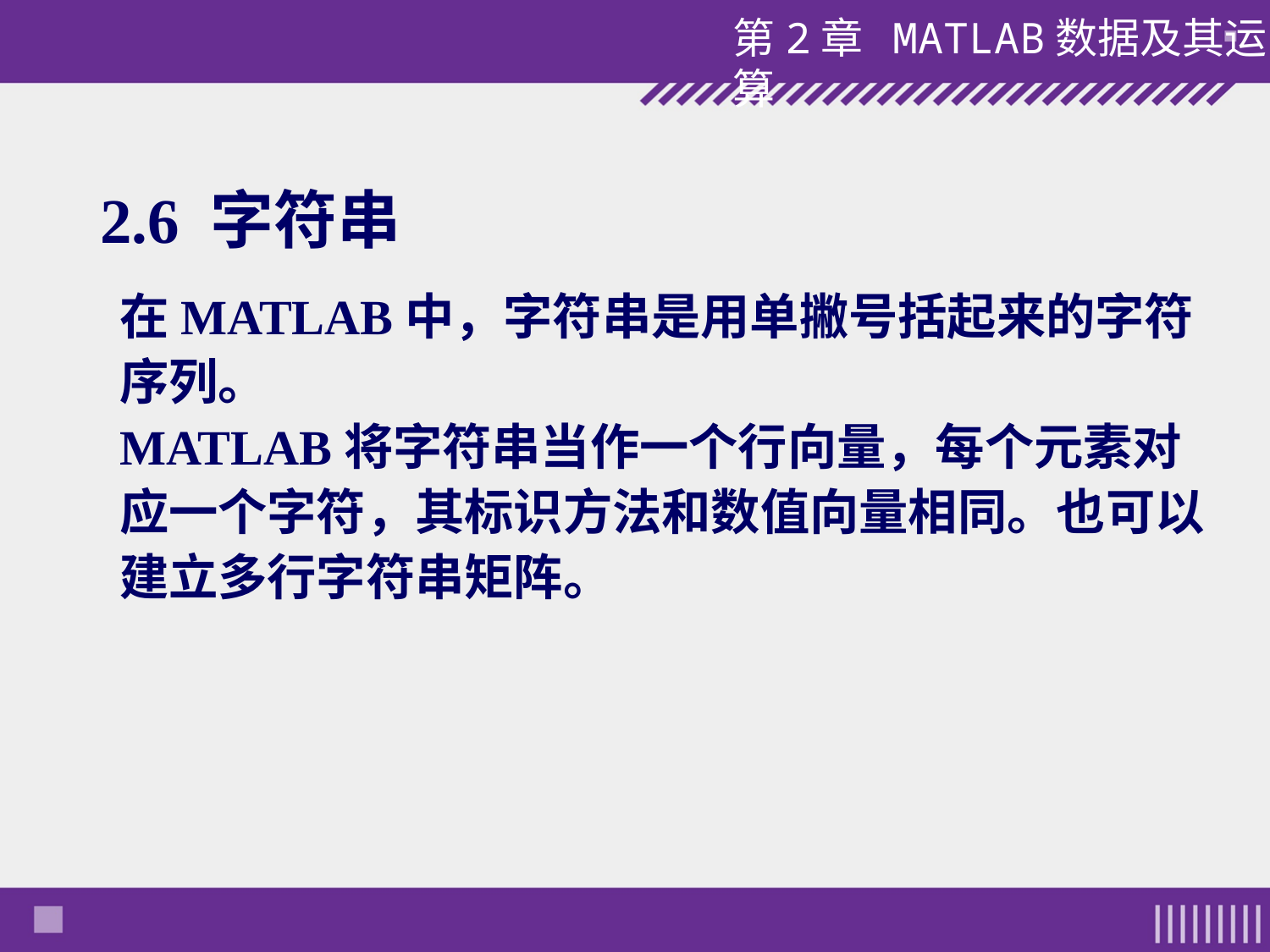

2.6 字符串
在MATLAB中，字符串是用单撇号括起来的字符序列。
MATLAB将字符串当作一个行向量，每个元素对应一个字符，其标识方法和数值向量相同。也可以建立多行字符串矩阵。